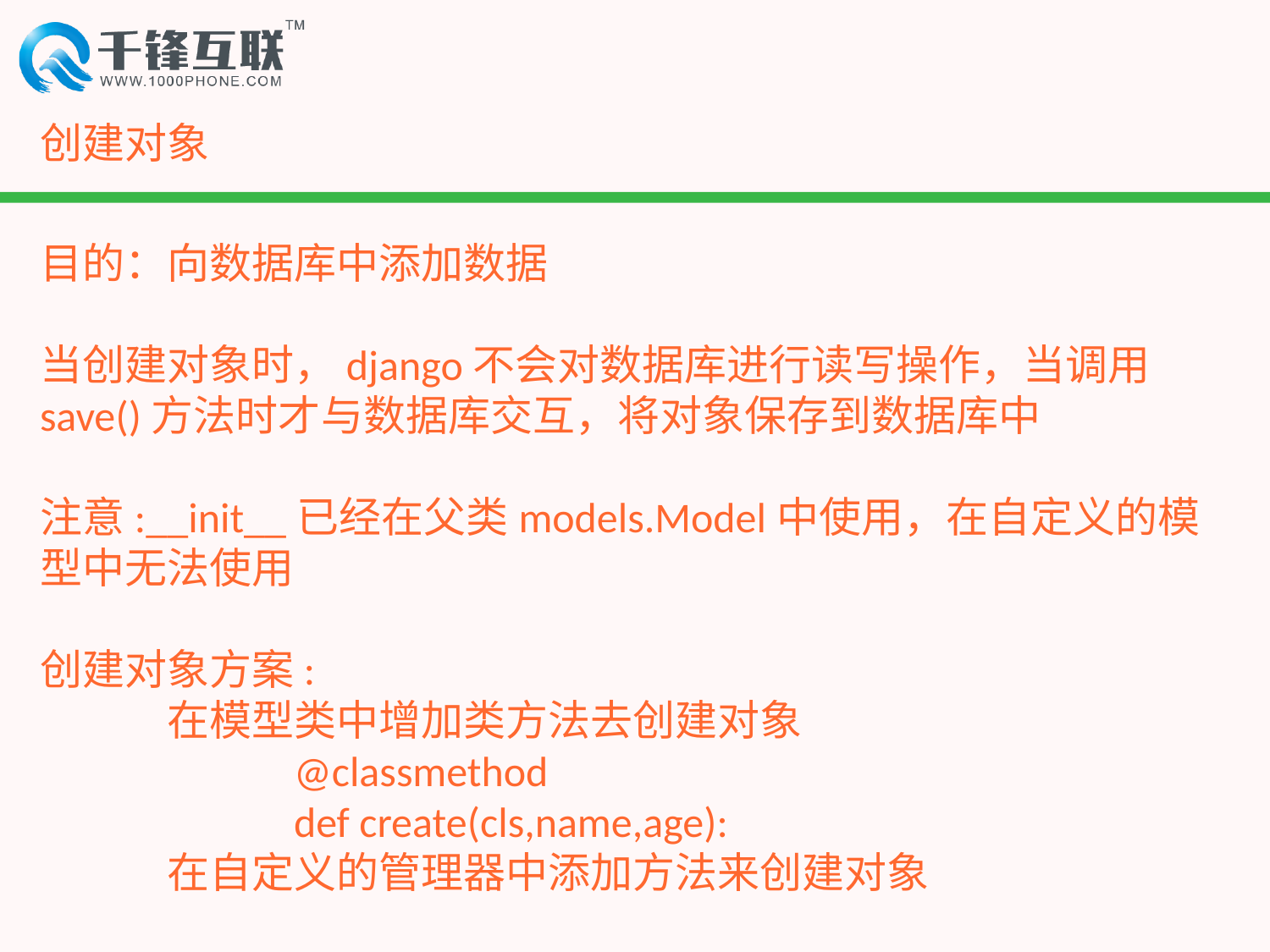

# 创建对象
目的：向数据库中添加数据

当创建对象时，django不会对数据库进行读写操作，当调用save()方法时才与数据库交互，将对象保存到数据库中

注意:__init__已经在父类models.Model中使用，在自定义的模型中无法使用

创建对象方案:
	在模型类中增加类方法去创建对象
		@classmethod
		def create(cls,name,age):
	在自定义的管理器中添加方法来创建对象